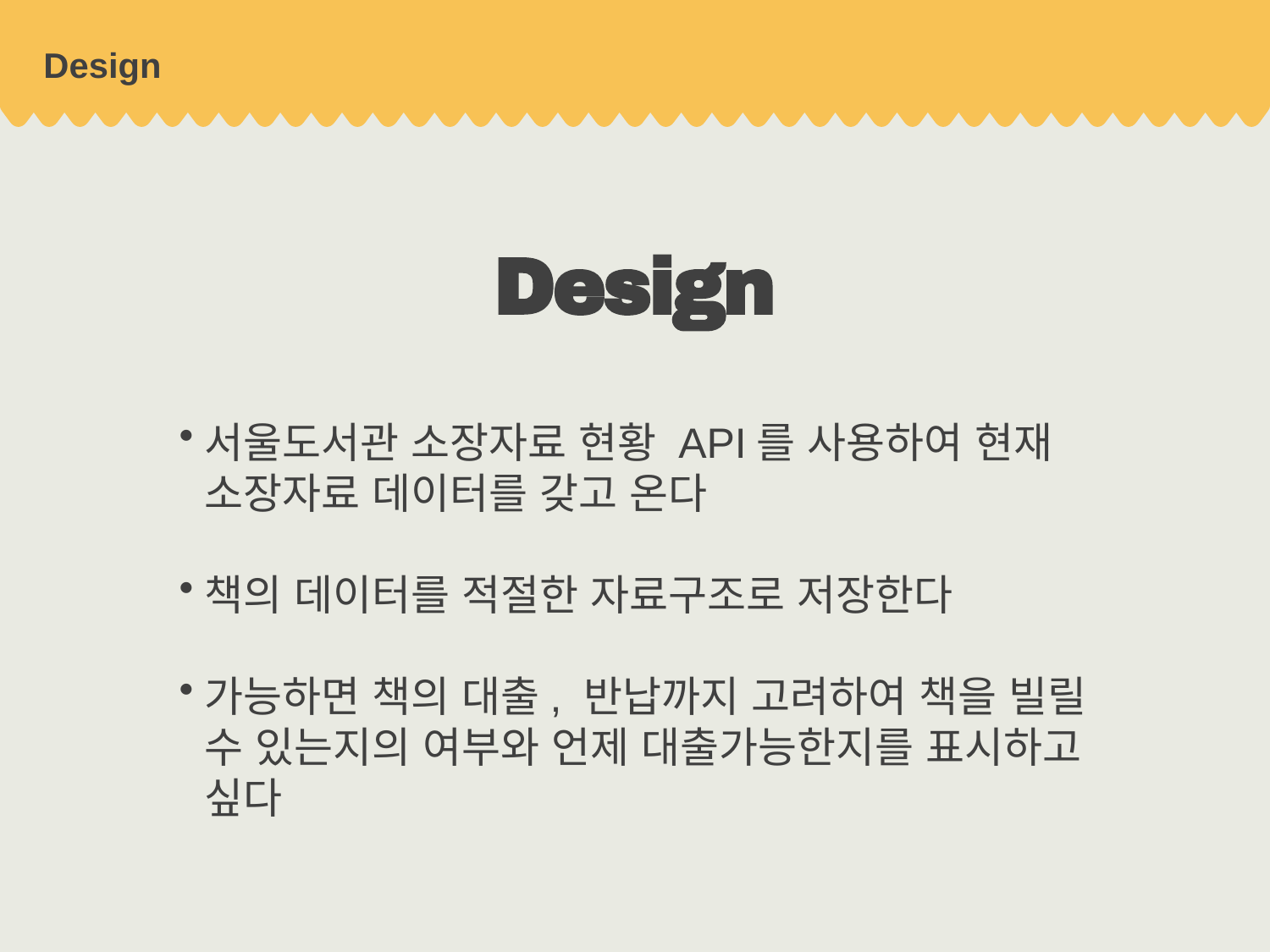

# Design
Design
서울도서관 소장자료 현황 API를 사용하여 현재 소장자료 데이터를 갖고 온다

책의 데이터를 적절한 자료구조로 저장한다

가능하면 책의 대출, 반납까지 고려하여 책을 빌릴 수 있는지의 여부와 언제 대출가능한지를 표시하고 싶다